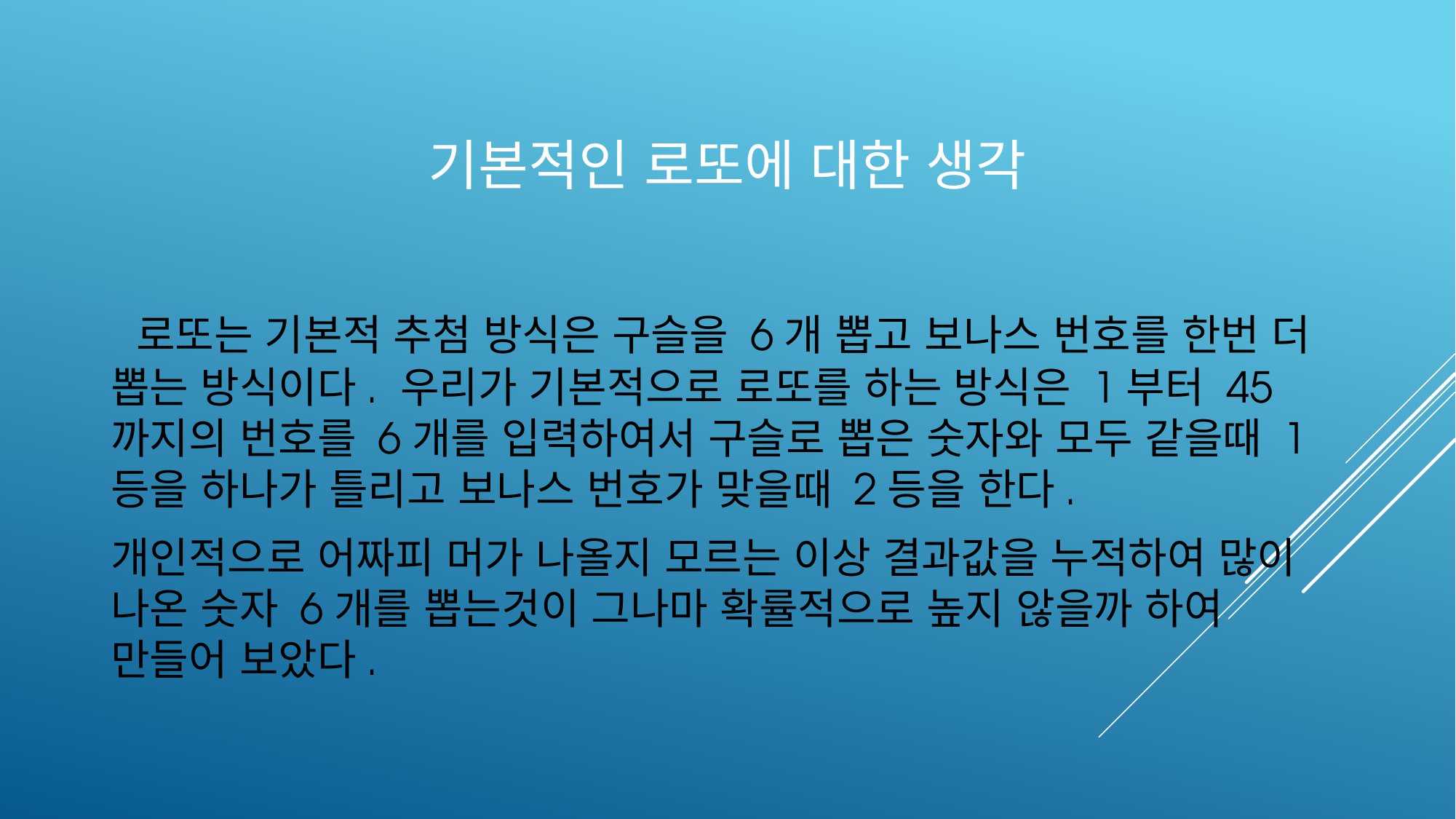

# 기본적인 로또에 대한 생각
 로또는 기본적 추첨 방식은 구슬을 6개 뽑고 보나스 번호를 한번 더 뽑는 방식이다. 우리가 기본적으로 로또를 하는 방식은 1부터 45까지의 번호를 6개를 입력하여서 구슬로 뽑은 숫자와 모두 같을때 1등을 하나가 틀리고 보나스 번호가 맞을때 2등을 한다.
개인적으로 어짜피 머가 나올지 모르는 이상 결과값을 누적하여 많이 나온 숫자 6개를 뽑는것이 그나마 확률적으로 높지 않을까 하여 만들어 보았다.